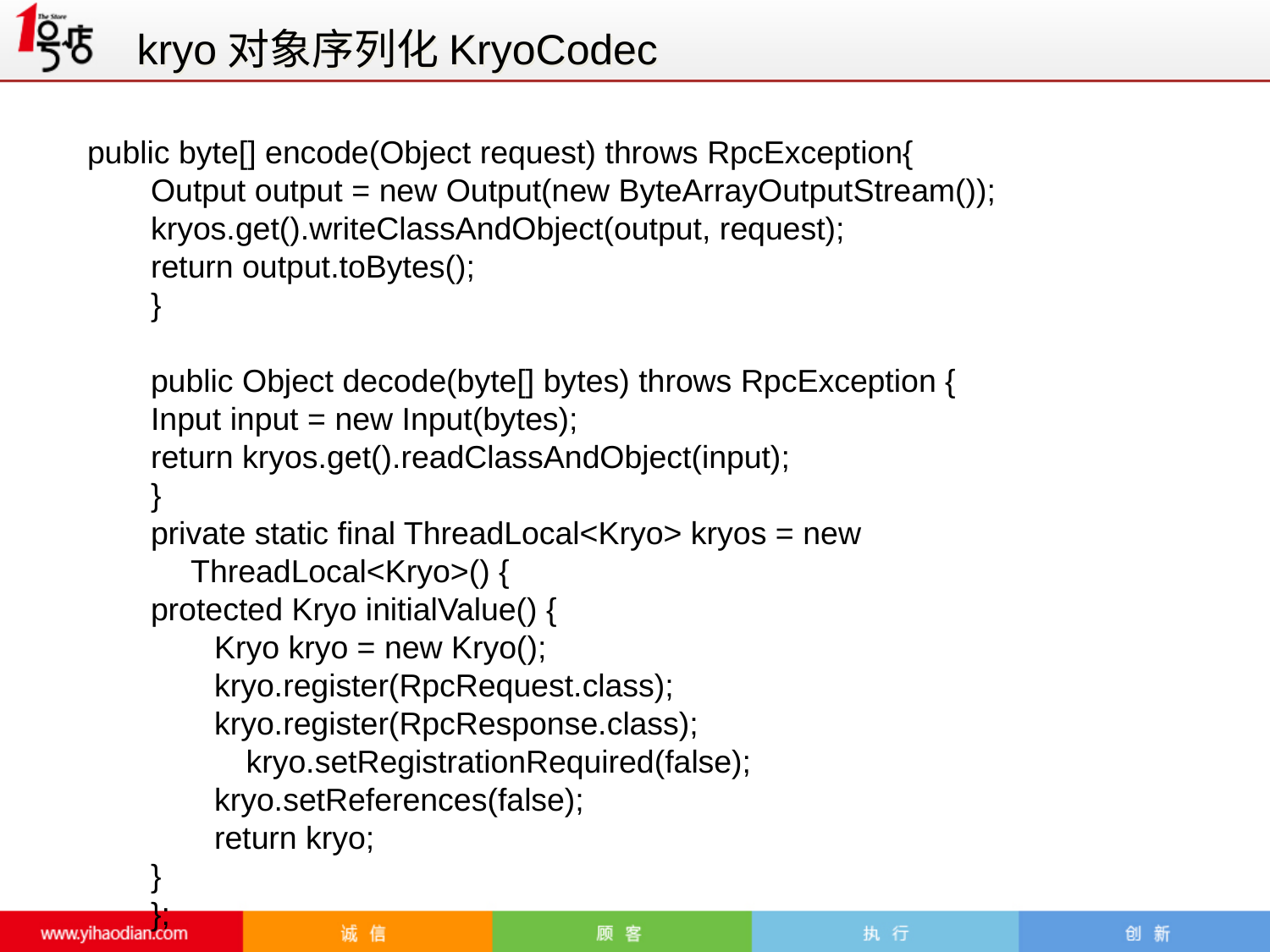

kryo对象序列化KryoCodec
public byte[] encode(Object request) throws RpcException{
Output output = new Output(new ByteArrayOutputStream());
kryos.get().writeClassAndObject(output, request);
return output.toBytes();
}

public Object decode(byte[] bytes) throws RpcException {
Input input = new Input(bytes);
return kryos.get().readClassAndObject(input);
}
private static final ThreadLocal<Kryo> kryos = new ThreadLocal<Kryo>() {
protected Kryo initialValue() {
Kryo kryo = new Kryo();
kryo.register(RpcRequest.class);
kryo.register(RpcResponse.class); kryo.setRegistrationRequired(false);
kryo.setReferences(false);
return kryo;
}
};